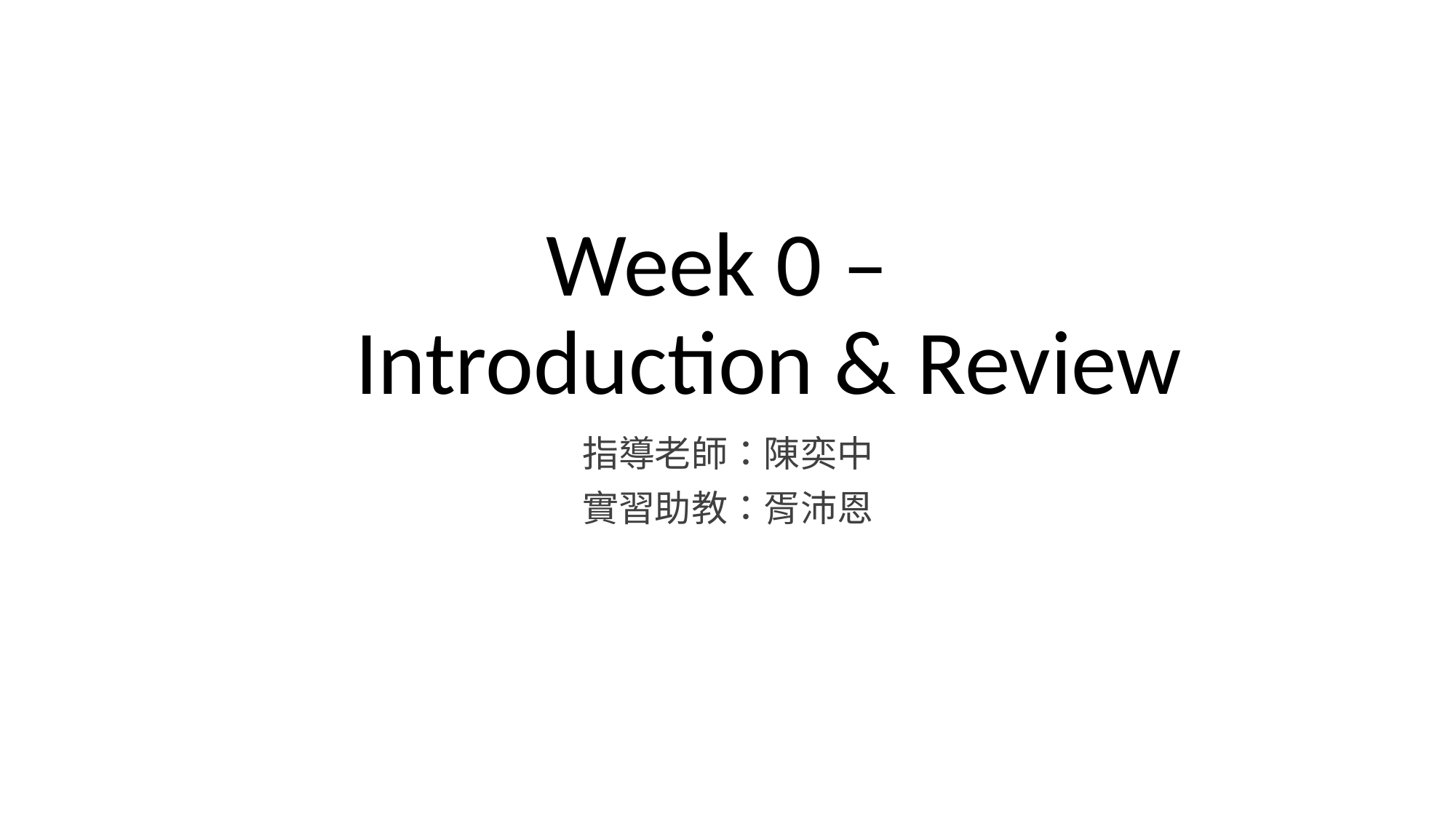

# Week 0 – Introduction & Review
指導老師：陳奕中
實習助教：胥沛恩